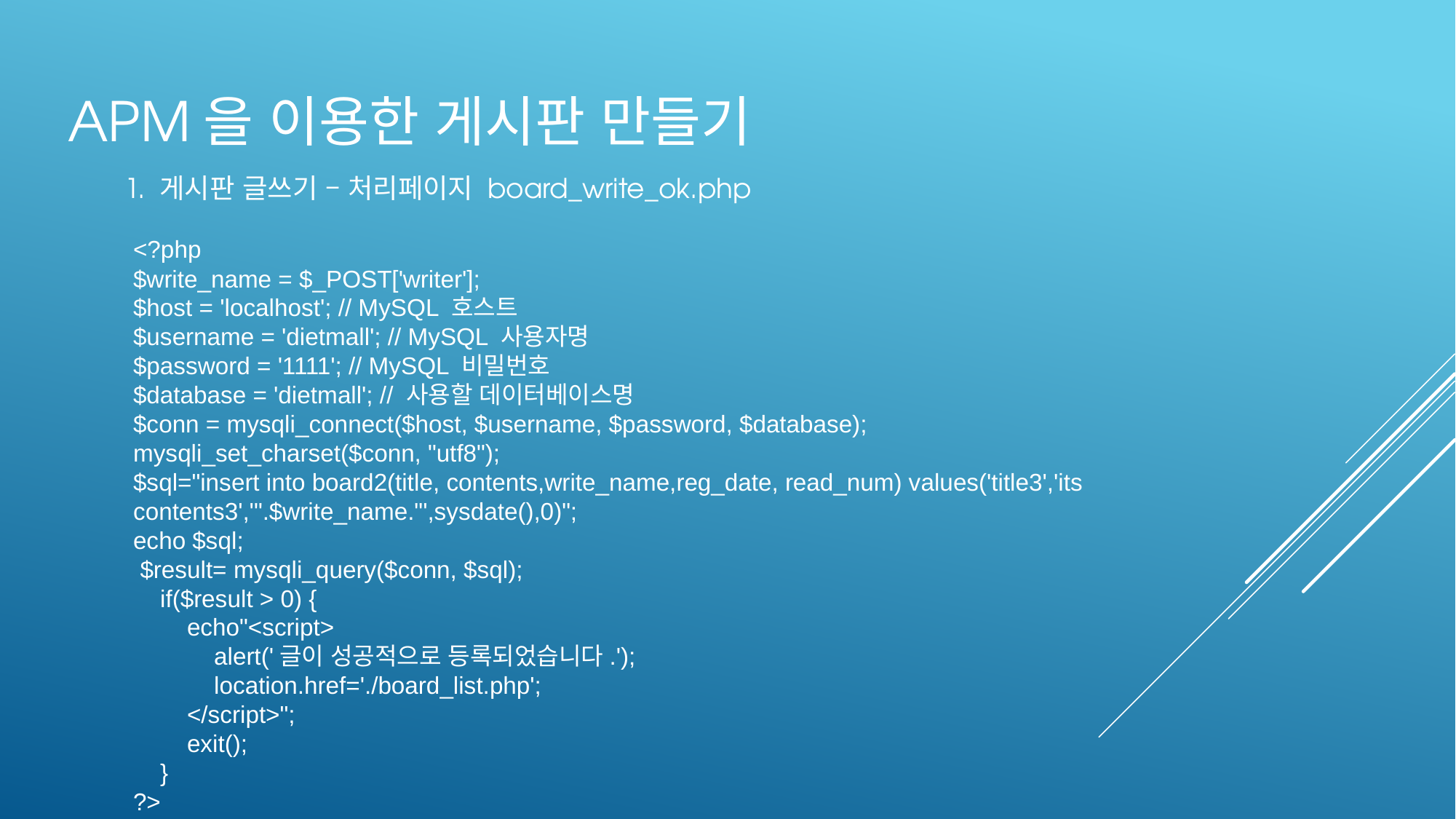

APM을 이용한 게시판 만들기
1. 게시판 글쓰기 – 처리페이지 board_write_ok.php
<?php
$write_name = $_POST['writer'];
$host = 'localhost'; // MySQL 호스트
$username = 'dietmall'; // MySQL 사용자명
$password = '1111'; // MySQL 비밀번호
$database = 'dietmall'; // 사용할 데이터베이스명
$conn = mysqli_connect($host, $username, $password, $database);
mysqli_set_charset($conn, "utf8");
$sql="insert into board2(title, contents,write_name,reg_date, read_num) values('title3','its contents3','".$write_name."',sysdate(),0)";
echo $sql;
 $result= mysqli_query($conn, $sql);
    if($result > 0) {
        echo"<script>
            alert('글이 성공적으로 등록되었습니다.');
            location.href='./board_list.php';
        </script>";
        exit();
    }
?>